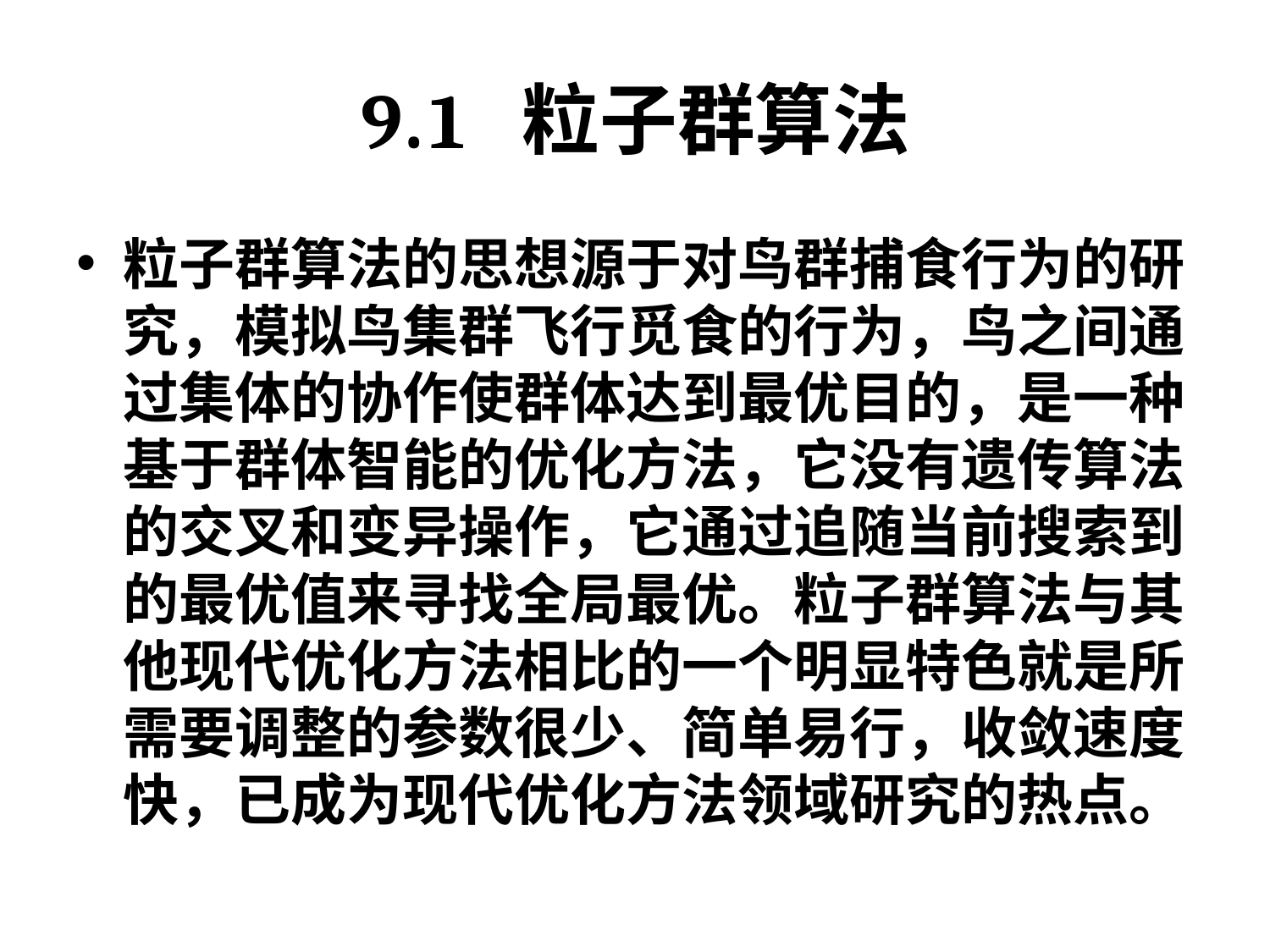

# 9.1  粒子群算法
粒子群算法的思想源于对鸟群捕食行为的研究，模拟鸟集群飞行觅食的行为，鸟之间通过集体的协作使群体达到最优目的，是一种基于群体智能的优化方法，它没有遗传算法的交叉和变异操作，它通过追随当前搜索到的最优值来寻找全局最优。粒子群算法与其他现代优化方法相比的一个明显特色就是所需要调整的参数很少、简单易行，收敛速度快，已成为现代优化方法领域研究的热点。